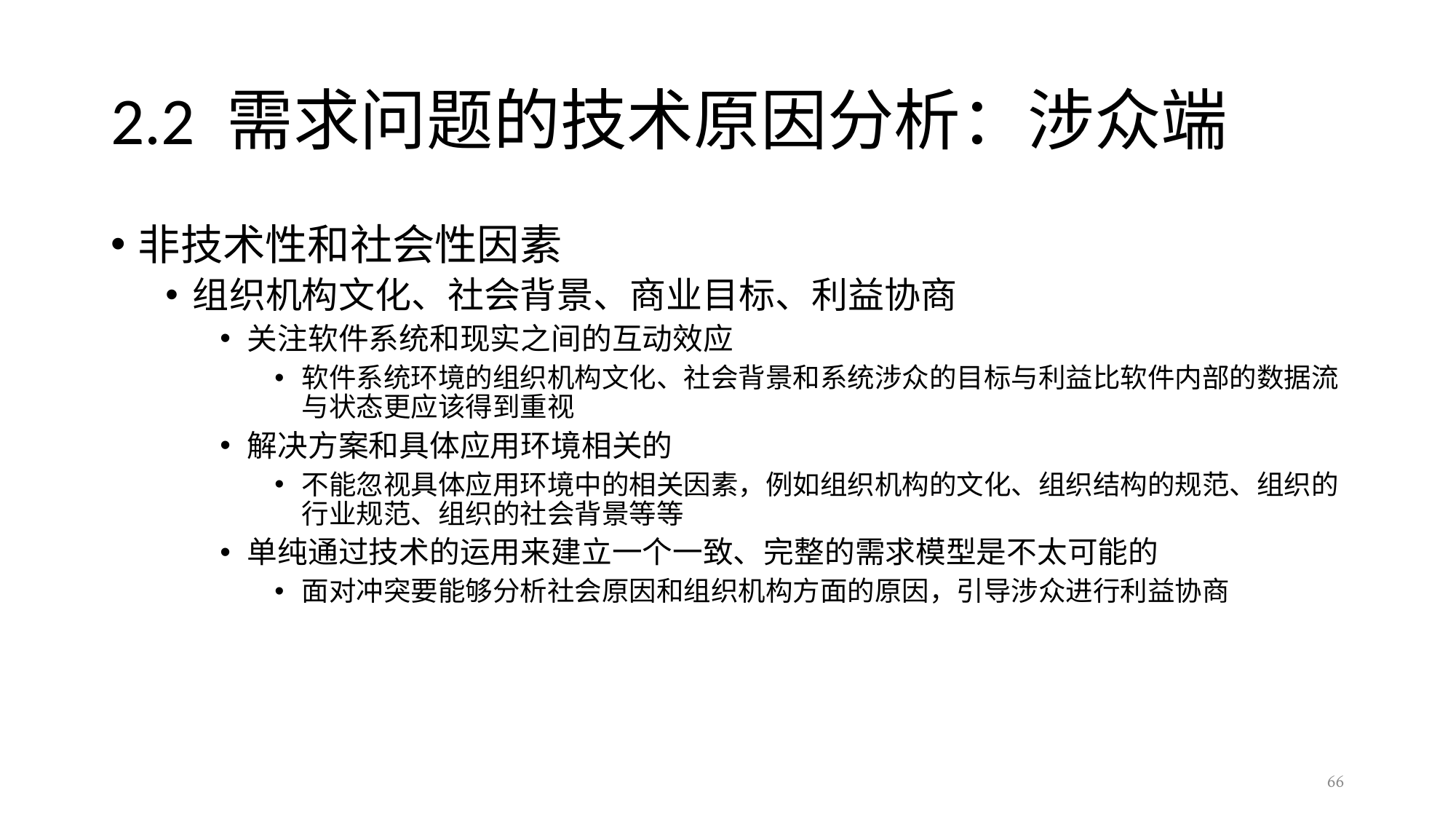

# 2.2 需求问题的技术原因分析：涉众端
非技术性和社会性因素
组织机构文化、社会背景、商业目标、利益协商
关注软件系统和现实之间的互动效应
软件系统环境的组织机构文化、社会背景和系统涉众的目标与利益比软件内部的数据流与状态更应该得到重视
解决方案和具体应用环境相关的
不能忽视具体应用环境中的相关因素，例如组织机构的文化、组织结构的规范、组织的行业规范、组织的社会背景等等
单纯通过技术的运用来建立一个一致、完整的需求模型是不太可能的
面对冲突要能够分析社会原因和组织机构方面的原因，引导涉众进行利益协商
66